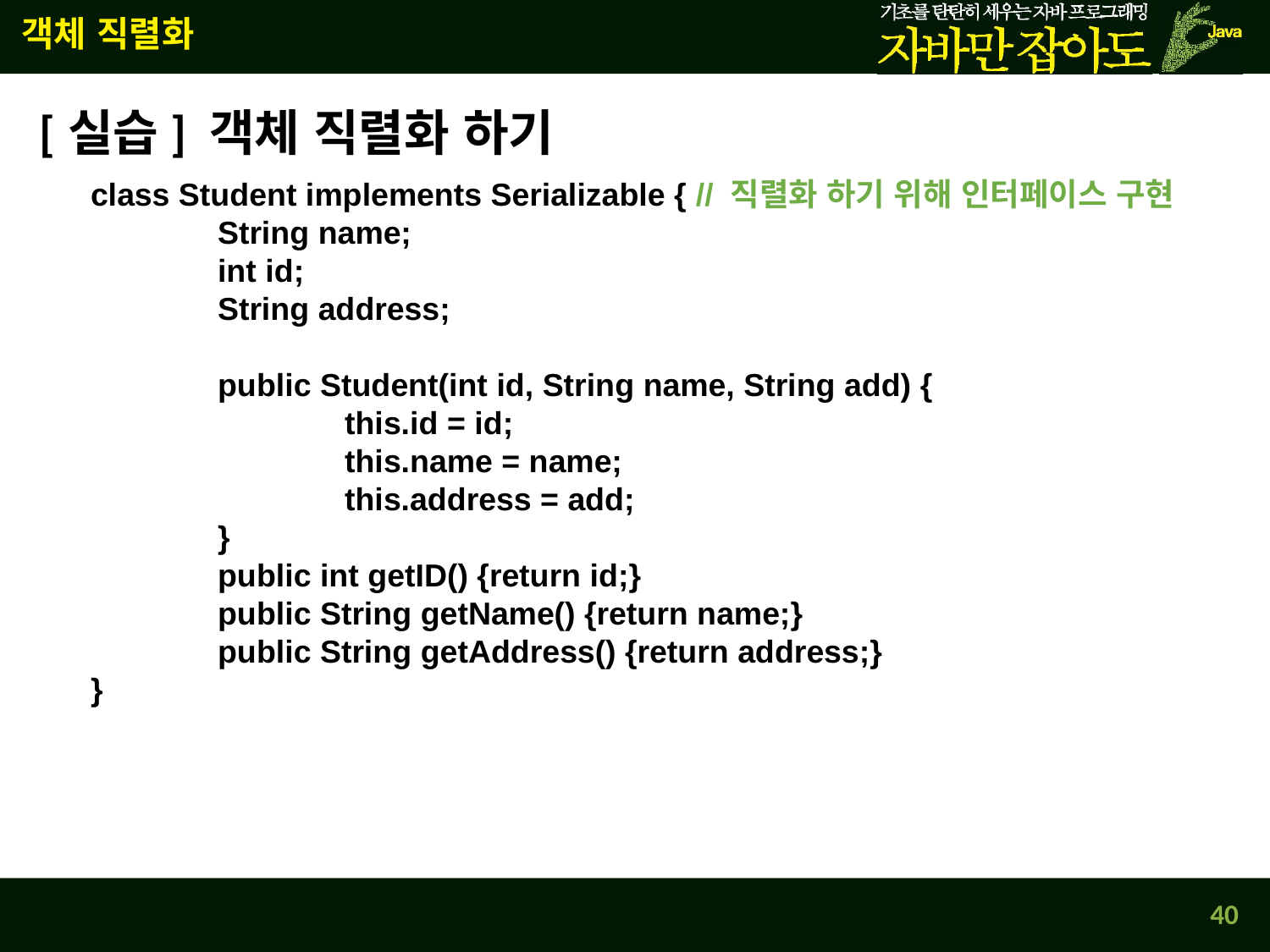

객체 직렬화
[실습] 객체 직렬화 하기
class Student implements Serializable { // 직렬화 하기 위해 인터페이스 구현
	String name;
	int id;
	String address;

	public Student(int id, String name, String add) {
		this.id = id;
		this.name = name;
		this.address = add;
	}
	public int getID() {return id;}
	public String getName() {return name;}
	public String getAddress() {return address;}
}
40